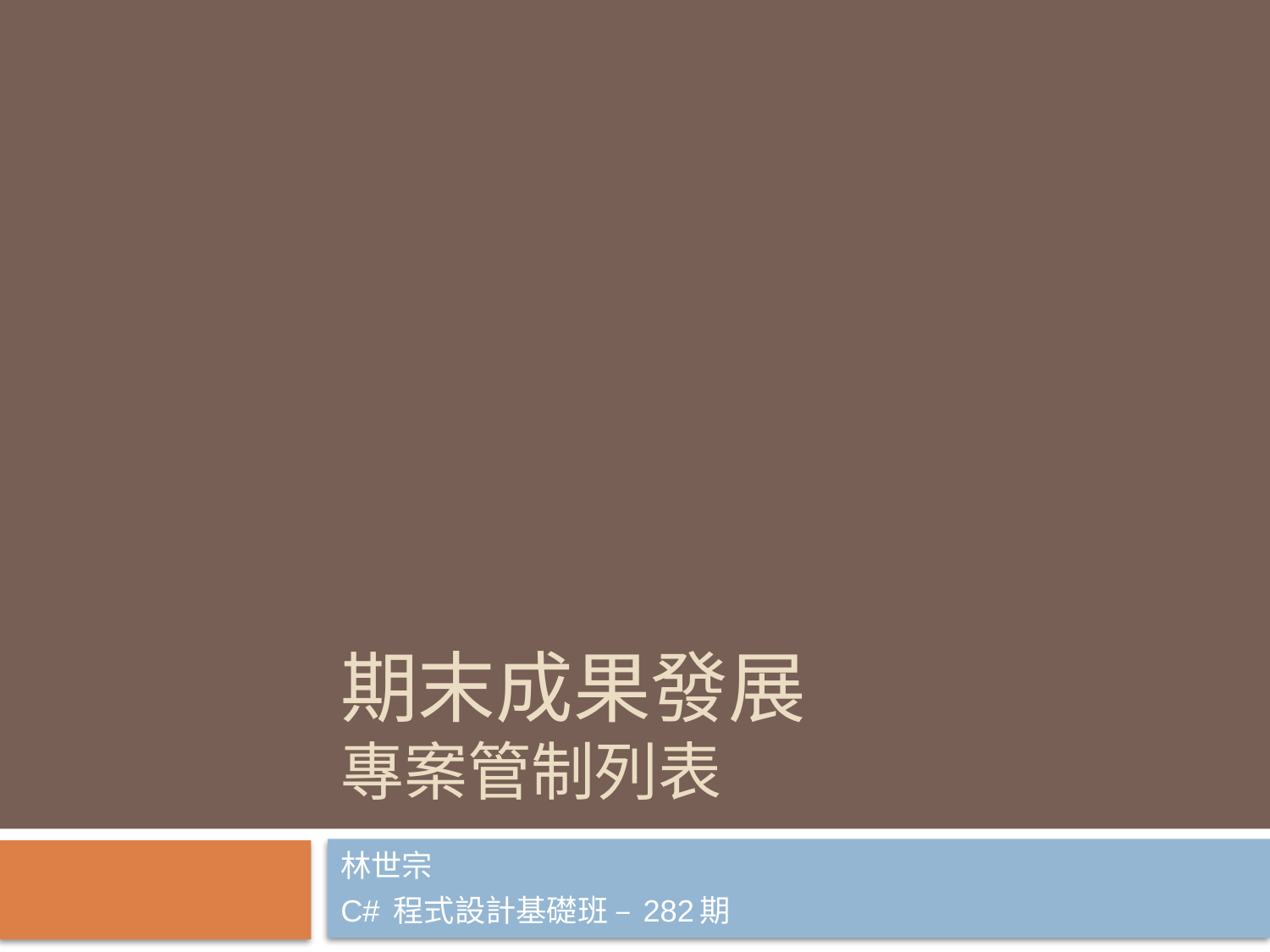

# 期末成果發展 專案管制列表
林世宗
C# 程式設計基礎班 – 282期